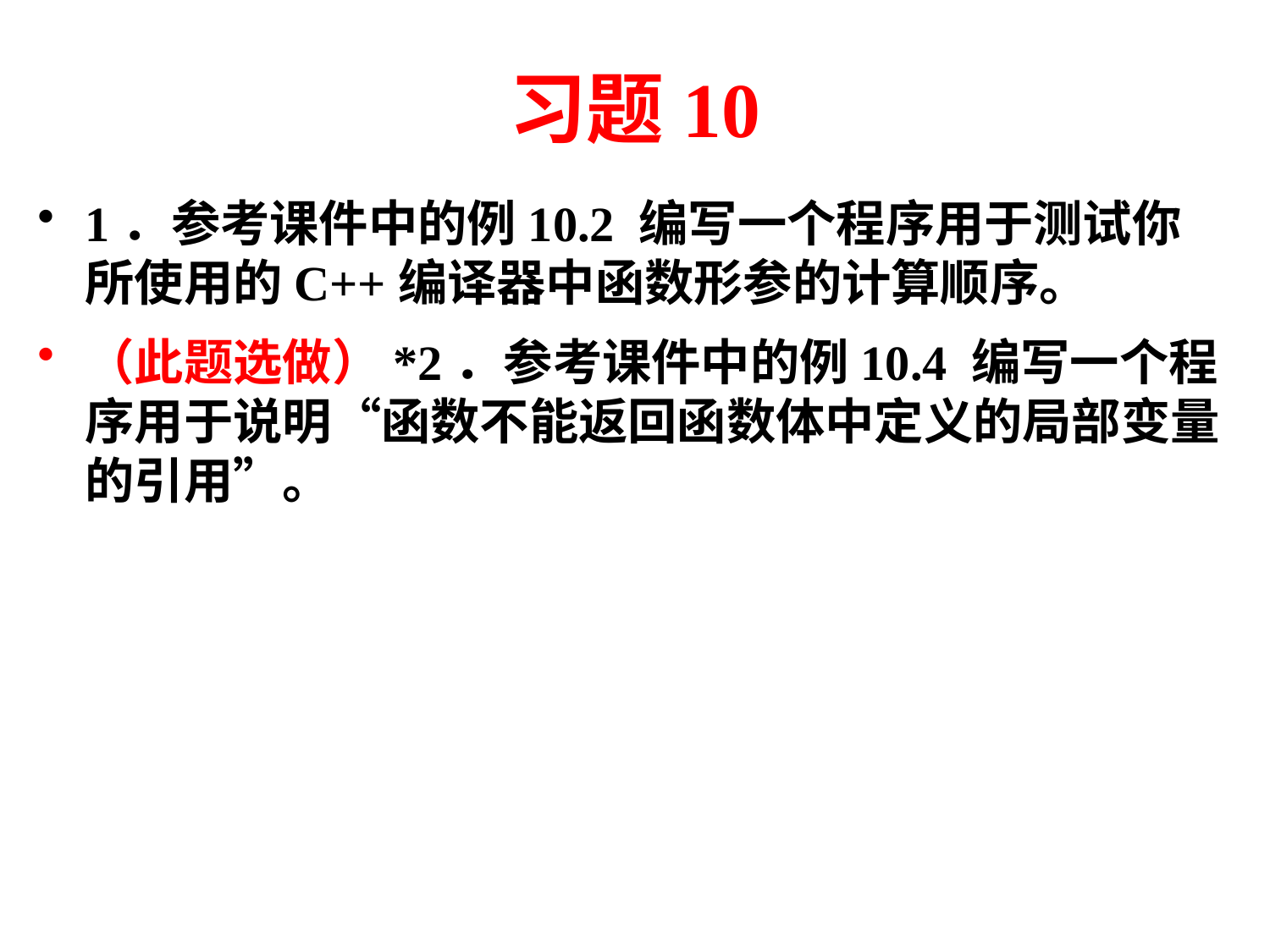

# 习题10
1．参考课件中的例10.2 编写一个程序用于测试你所使用的C++编译器中函数形参的计算顺序。
（此题选做）*2．参考课件中的例10.4 编写一个程序用于说明“函数不能返回函数体中定义的局部变量的引用”。